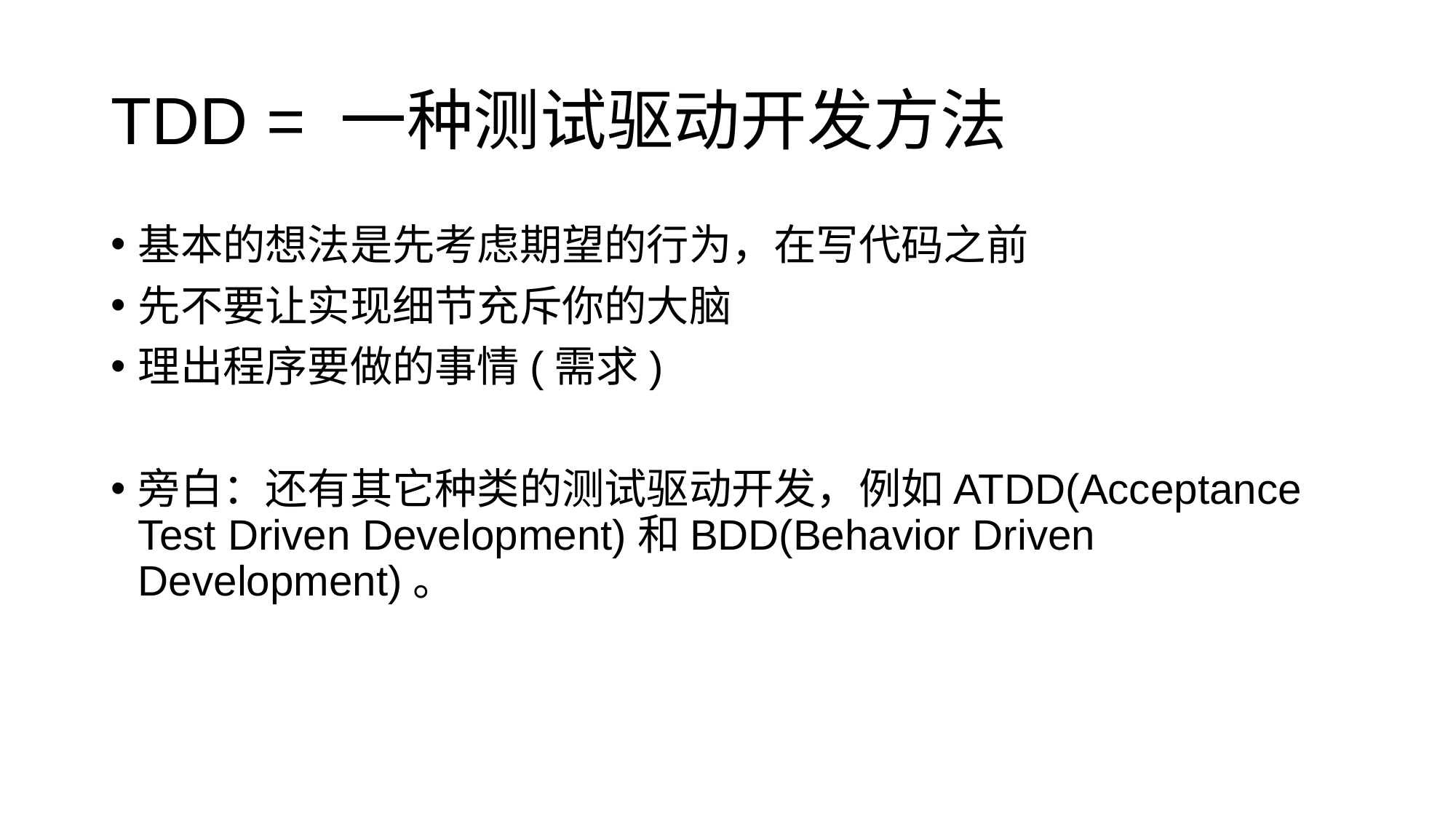

# TDD = 一种测试驱动开发方法
基本的想法是先考虑期望的行为，在写代码之前
先不要让实现细节充斥你的大脑
理出程序要做的事情(需求)

旁白：还有其它种类的测试驱动开发，例如ATDD(Acceptance Test Driven Development)和BDD(Behavior Driven Development)。